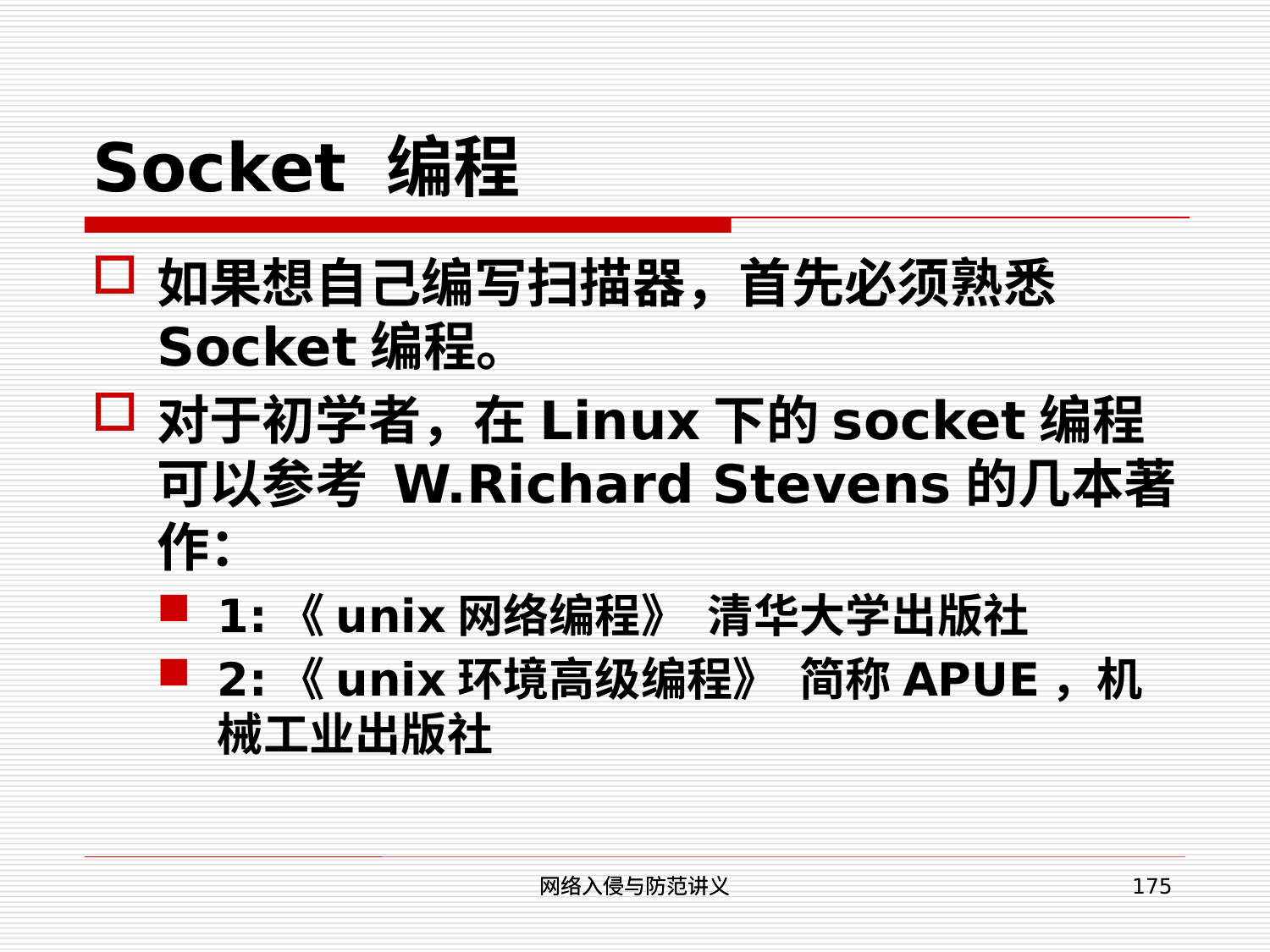

# Socket 编程
如果想自己编写扫描器，首先必须熟悉Socket编程。
对于初学者，在Linux下的socket编程可以参考 W.Richard Stevens的几本著作：
1:《unix网络编程》  清华大学出版社
2:《unix环境高级编程》  简称APUE，机械工业出版社

网络入侵与防范讲义
网络入侵与防范讲义
175
175